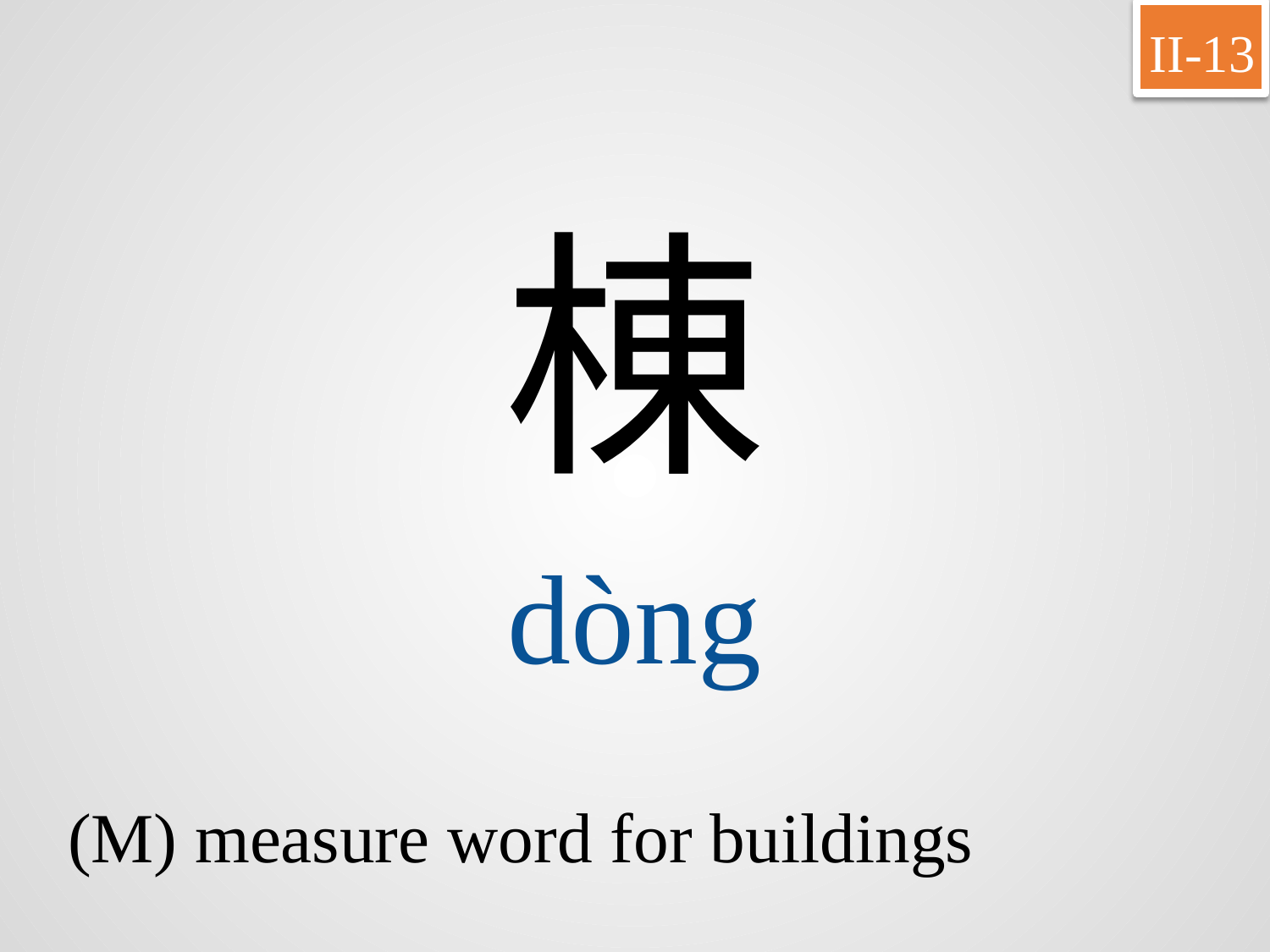

II-13

棟
dòng
(M) measure word for buildings